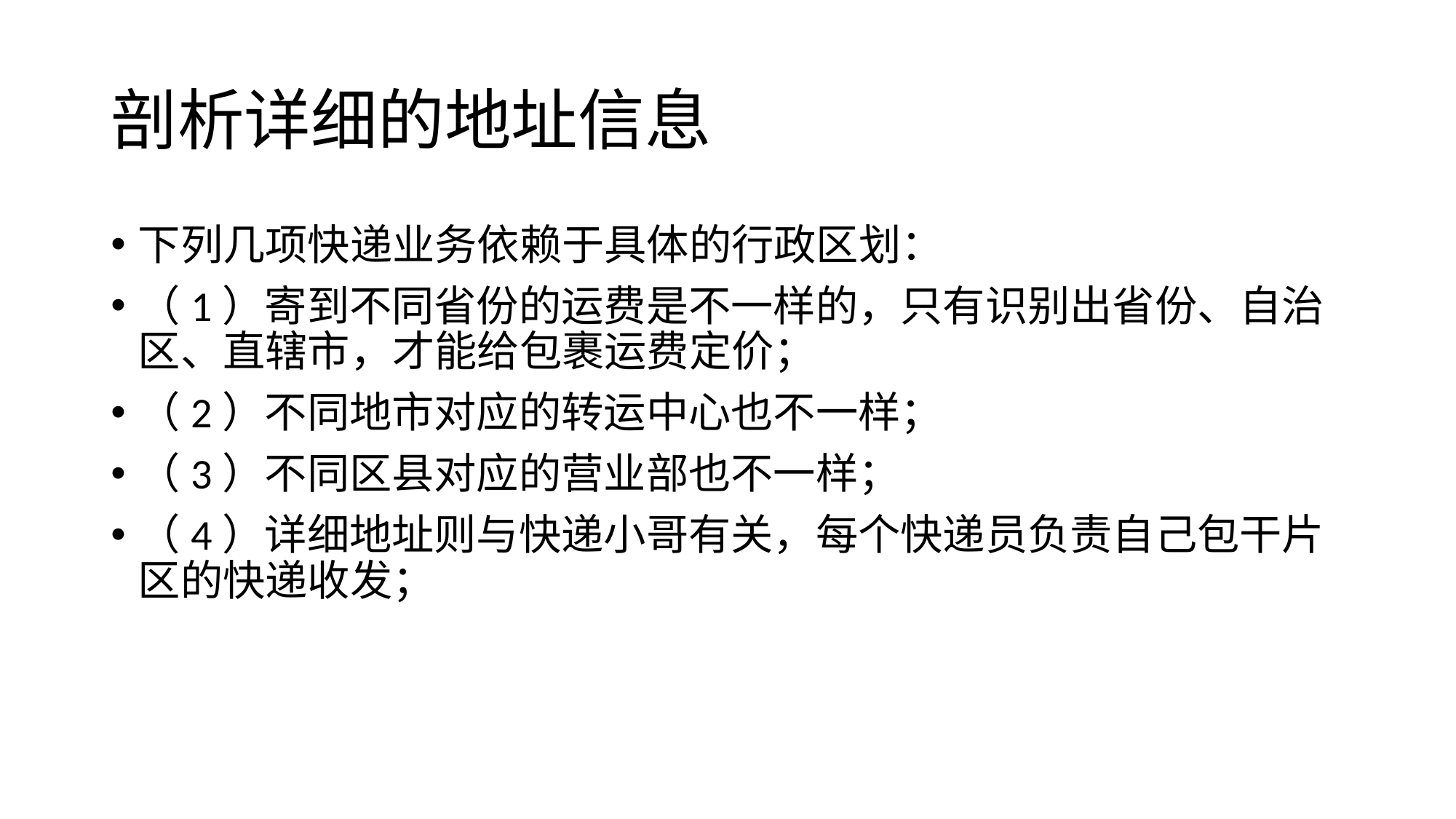

# 剖析详细的地址信息
下列几项快递业务依赖于具体的行政区划：
（1）寄到不同省份的运费是不一样的，只有识别出省份、自治区、直辖市，才能给包裹运费定价；
（2）不同地市对应的转运中心也不一样；
（3）不同区县对应的营业部也不一样；
（4）详细地址则与快递小哥有关，每个快递员负责自己包干片区的快递收发；